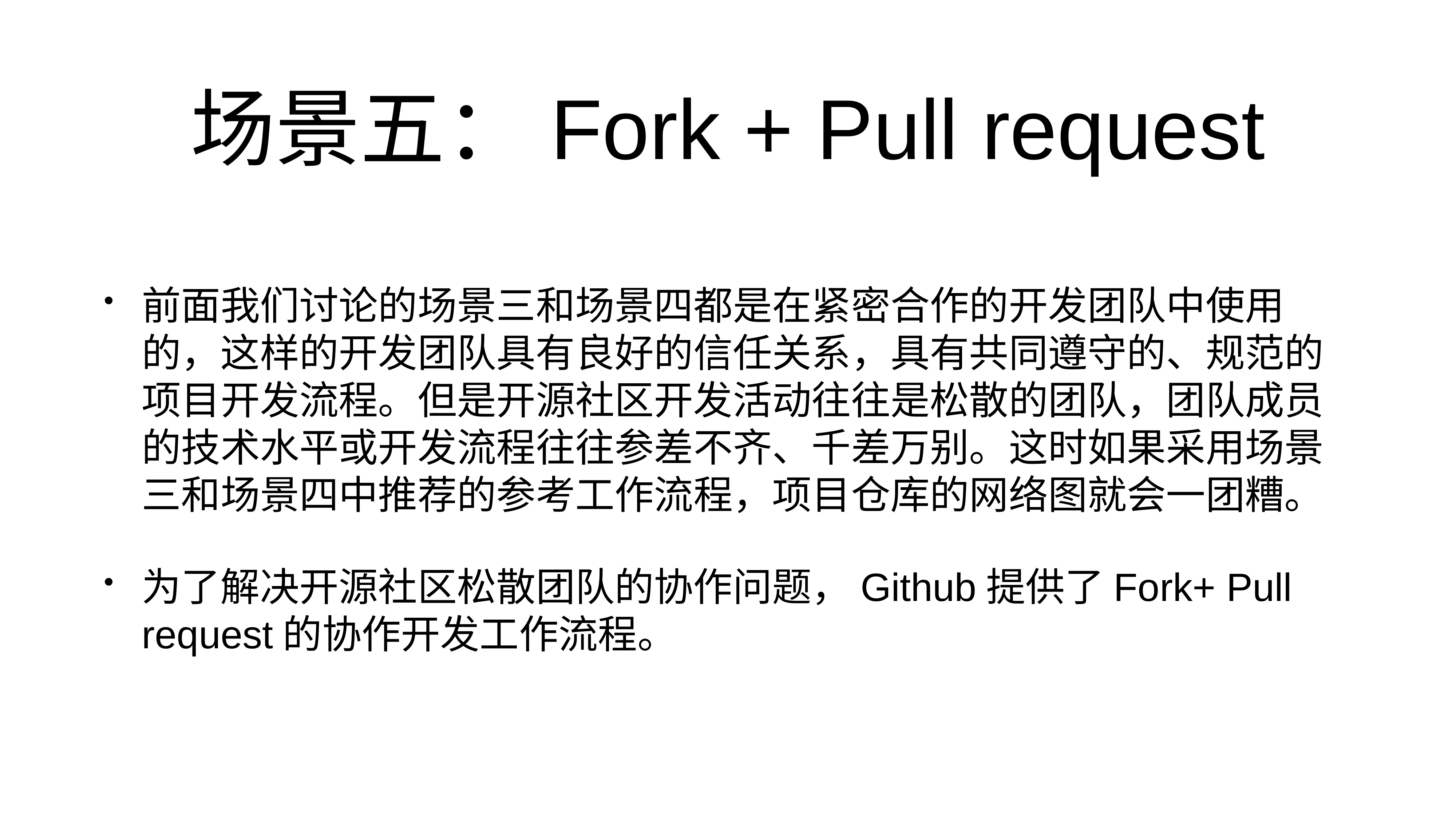

# 场景五：Fork + Pull request
前面我们讨论的场景三和场景四都是在紧密合作的开发团队中使用的，这样的开发团队具有良好的信任关系，具有共同遵守的、规范的项目开发流程。但是开源社区开发活动往往是松散的团队，团队成员的技术水平或开发流程往往参差不齐、千差万别。这时如果采用场景三和场景四中推荐的参考工作流程，项目仓库的网络图就会一团糟。
为了解决开源社区松散团队的协作问题，Github提供了Fork+ Pull request的协作开发工作流程。